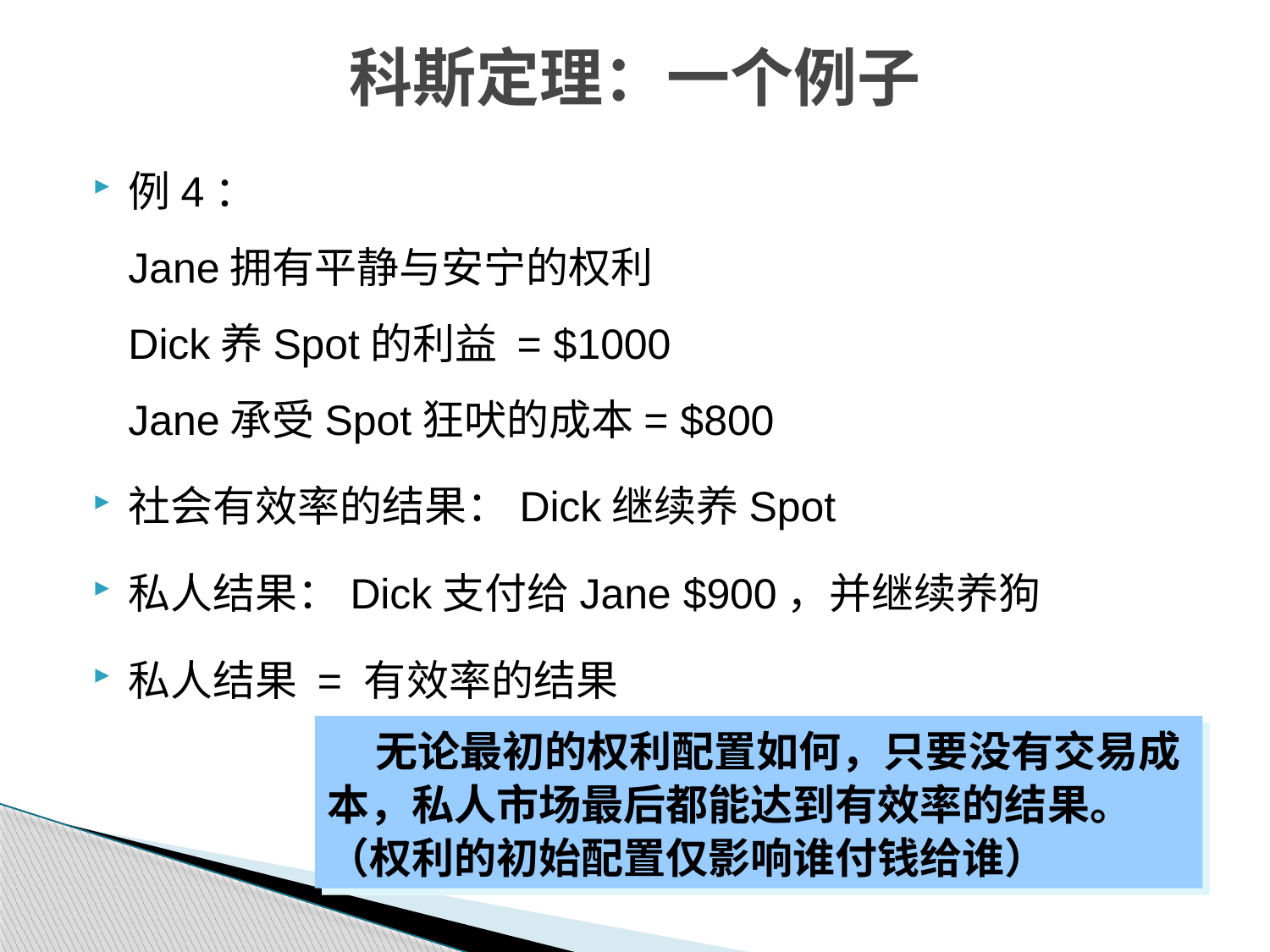

科斯定理：一个例子
例4：
Jane拥有平静与安宁的权利
Dick养Spot的利益 = $1000
Jane承受Spot狂吠的成本= $800
社会有效率的结果：Dick继续养Spot
私人结果：Dick支付给Jane $900，并继续养狗
私人结果 = 有效率的结果
    无论最初的权利配置如何，只要没有交易成本，私人市场最后都能达到有效率的结果。（权利的初始配置仅影响谁付钱给谁）